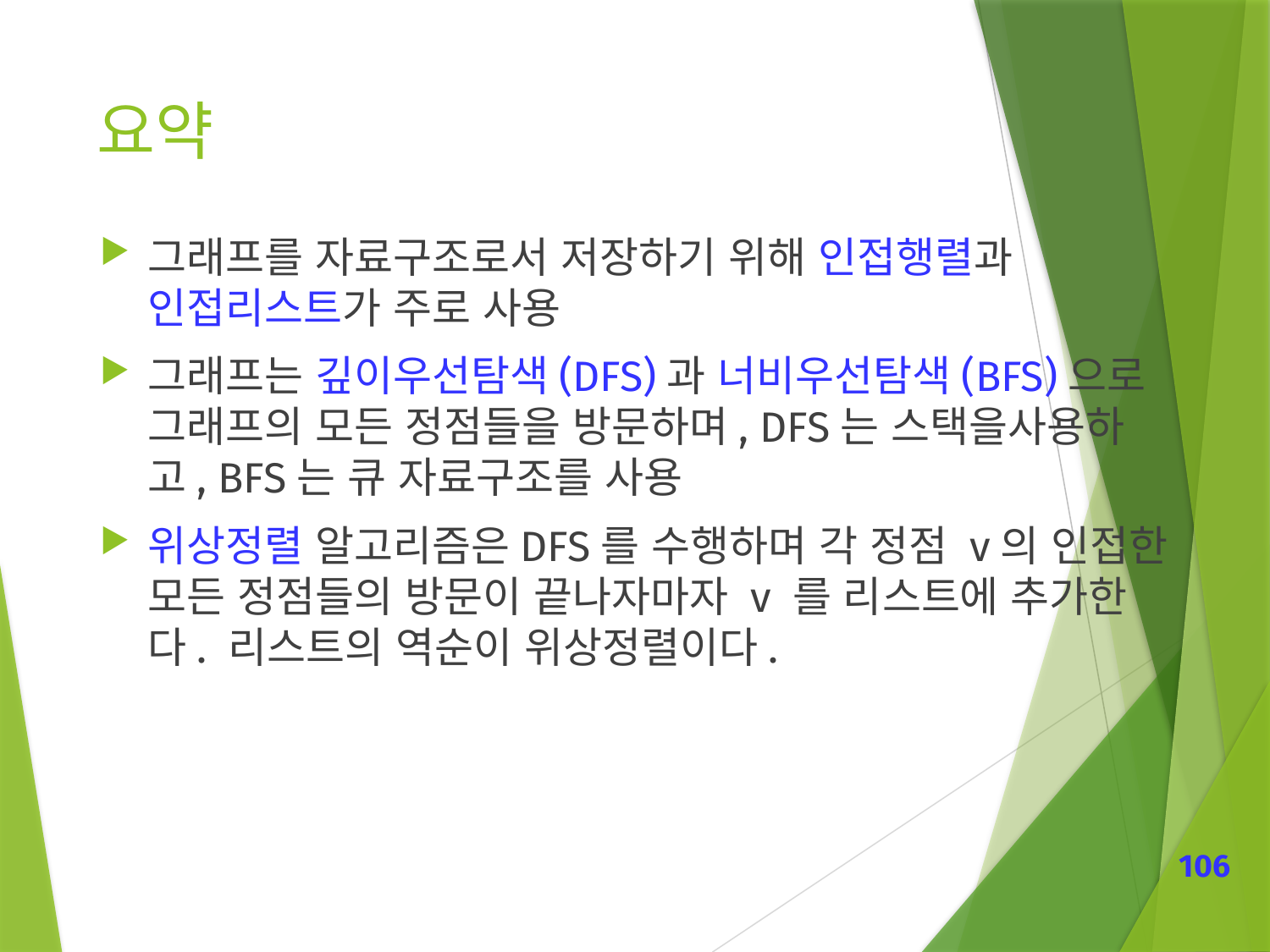

# 요약
그래프를 자료구조로서 저장하기 위해 인접행렬과 인접리스트가 주로 사용
그래프는 깊이우선탐색(DFS)과 너비우선탐색(BFS)으로 그래프의 모든 정점들을 방문하며, DFS는 스택을사용하고, BFS는 큐 자료구조를 사용
위상정렬 알고리즘은DFS를 수행하며 각 정점 v의 인접한 모든 정점들의 방문이 끝나자마자 v 를 리스트에 추가한다. 리스트의 역순이 위상정렬이다.
106